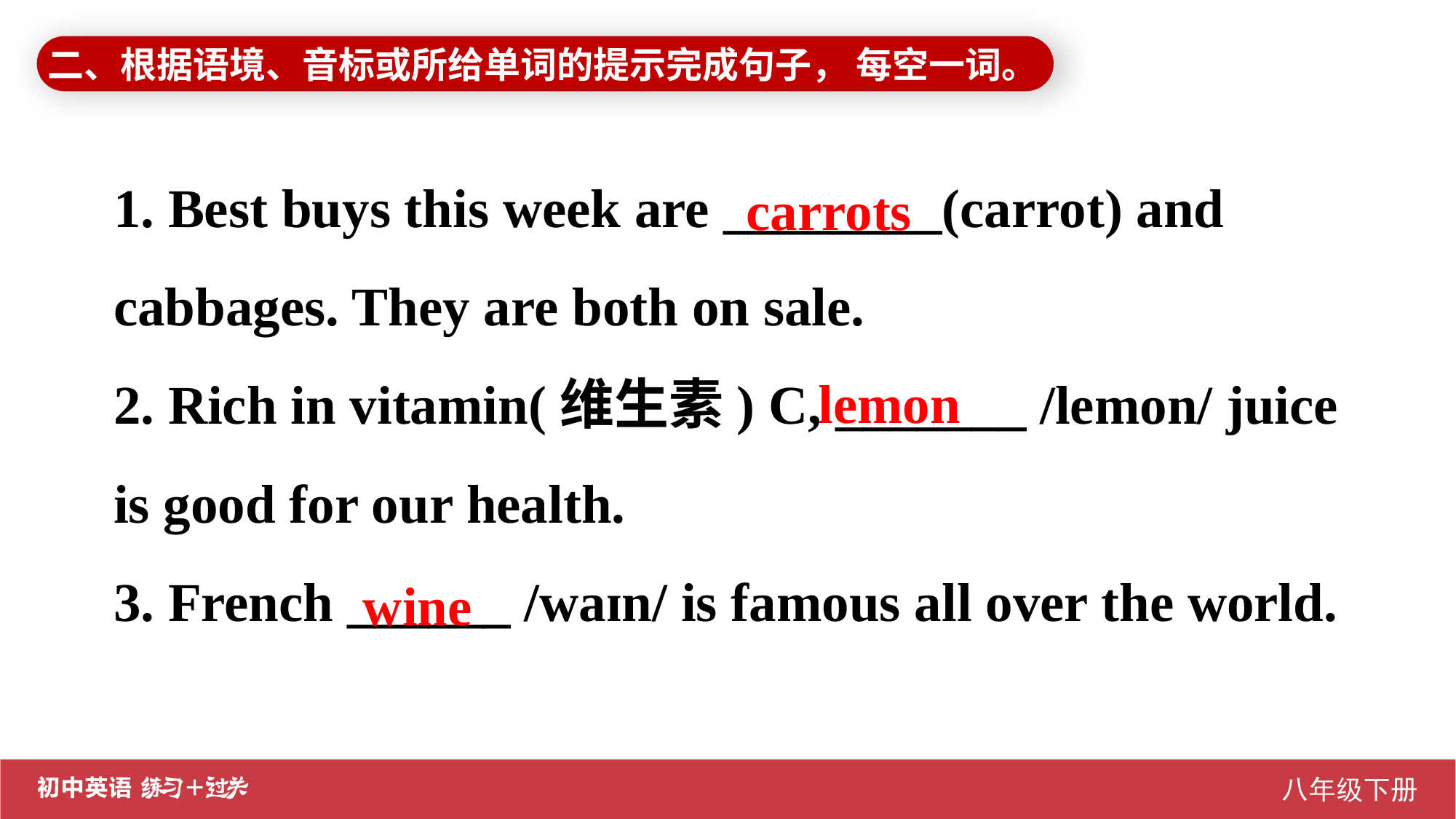

二、根据语境、音标或所给单词的提示完成句子， 每空一词。
1. Best buys this week are ________(carrot) and cabbages. They are both on sale.
2. Rich in vitamin(维生素) C, _______ /lemon/ juice is good for our health.
3. French ______ /waɪn/ is famous all over the world.
carrots
lemon
wine